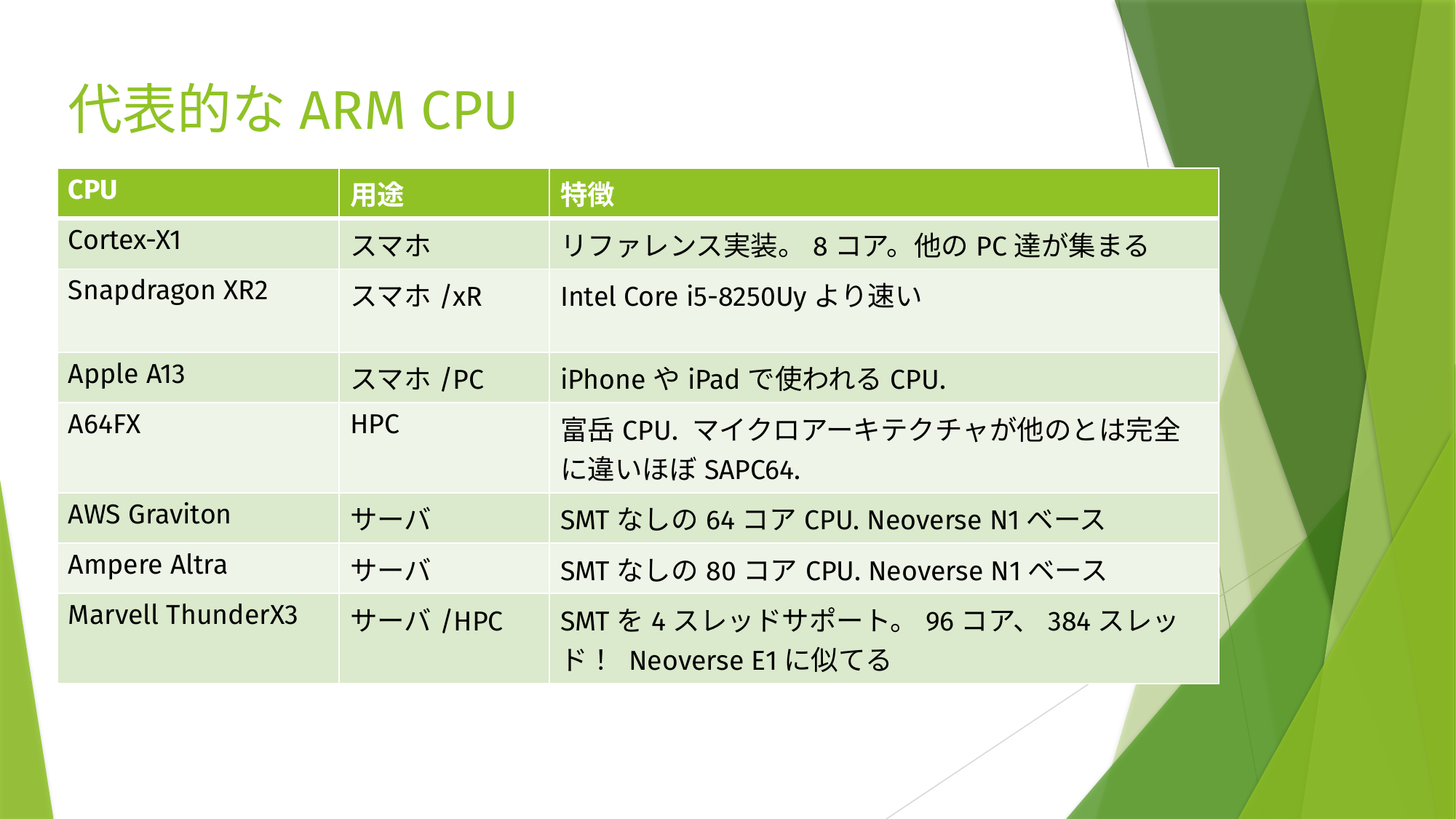

# 代表的なARM CPU
| CPU | 用途 | 特徴 |
| --- | --- | --- |
| Cortex-X1 | スマホ | リファレンス実装。8コア。他のPC達が集まる |
| Snapdragon XR2 | スマホ/xR | Intel Core i5-8250Uyより速い |
| Apple A13 | スマホ/PC | iPhoneやiPadで使われるCPU. |
| A64FX | HPC | 富岳CPU. マイクロアーキテクチャが他のとは完全に違いほぼSAPC64. |
| AWS Graviton | サーバ | SMTなしの64コアCPU. Neoverse N1ベース |
| Ampere Altra | サーバ | SMTなしの80コアCPU. Neoverse N1ベース |
| Marvell ThunderX3 | サーバ/HPC | SMTを4スレッドサポート。96コア、384スレッド！ Neoverse E1に似てる |